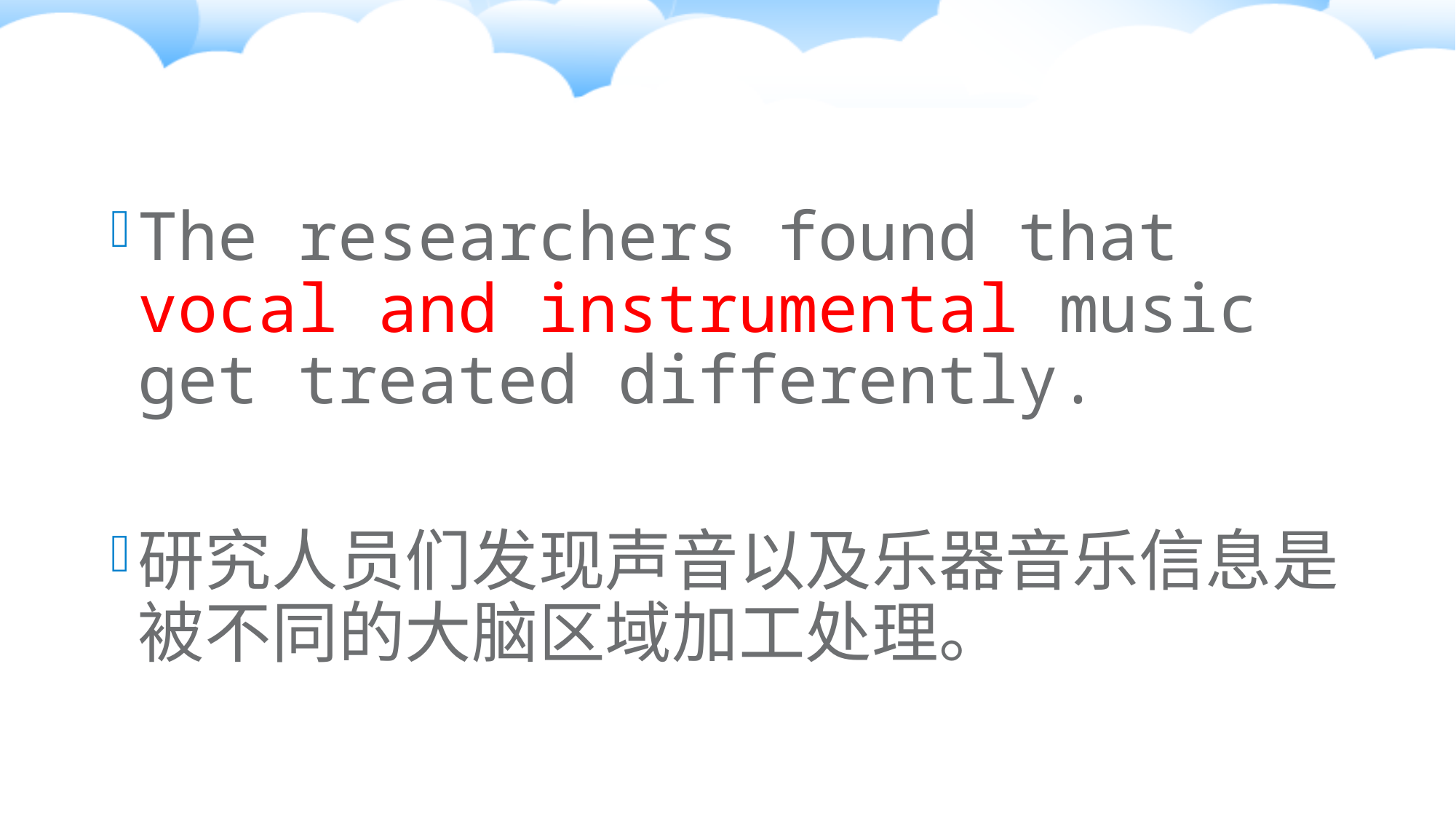

#
The researchers found that vocal and instrumental music get treated differently.

研究人员们发现声音以及乐器音乐信息是被不同的大脑区域加工处理。